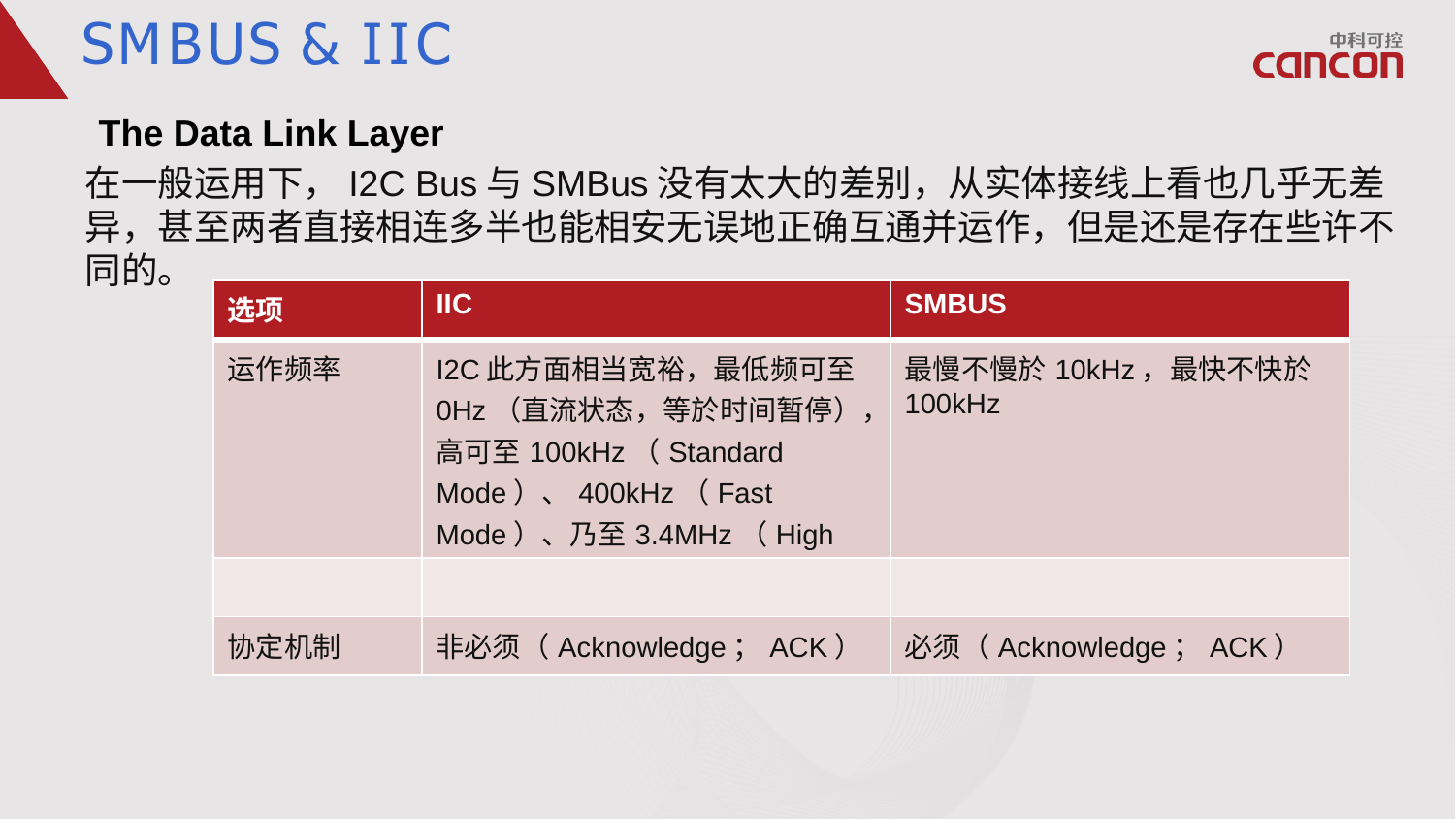

# SMBUS & IIC
The Data Link Layer

在一般运用下，I2C Bus与SMBus没有太大的差别，从实体接线上看也几乎无差异，甚至两者直接相连多半也能相安无误地正确互通并运作，但是还是存在些许不同的。
| 选项 | IIC | SMBUS |
| --- | --- | --- |
| 运作频率 | I2C此方面相当宽裕，最低频可至0Hz（直流状态，等於时间暂停），高可至100kHz（Standard Mode）、400kHz（Fast Mode）、乃至3.4MHz（High Speed Mode） | 最慢不慢於10kHz，最快不快於100kHz |
|  |  |  |
| 协定机制 | 非必须（Acknowledge；ACK） | 必须（Acknowledge；ACK） |